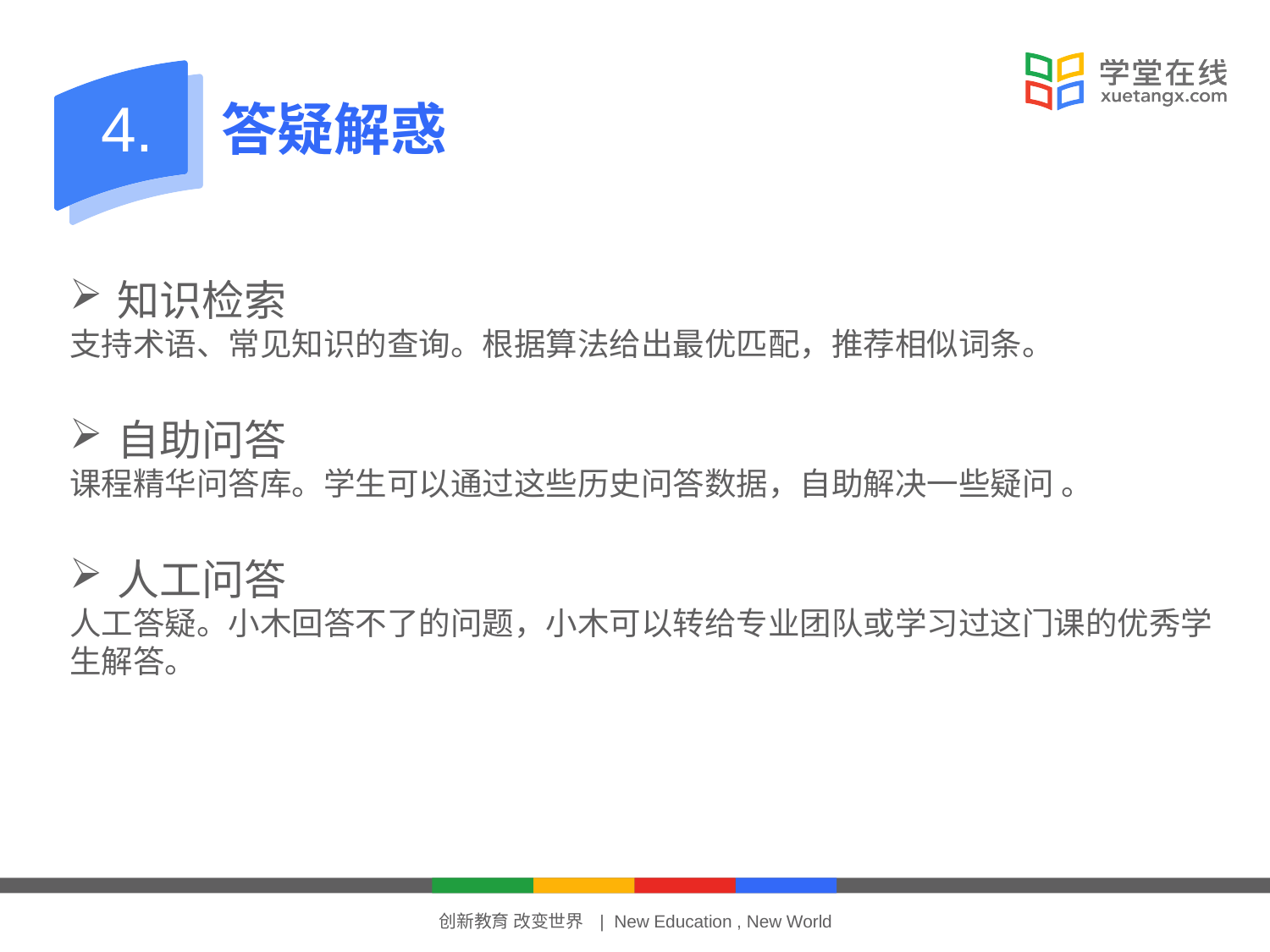

4.
答疑解惑
知识检索
支持术语、常见知识的查询。根据算法给出最优匹配，推荐相似词条。
自助问答
课程精华问答库。学生可以通过这些历史问答数据，自助解决一些疑问 。
人工问答
人工答疑。小木回答不了的问题，小木可以转给专业团队或学习过这门课的优秀学生解答。